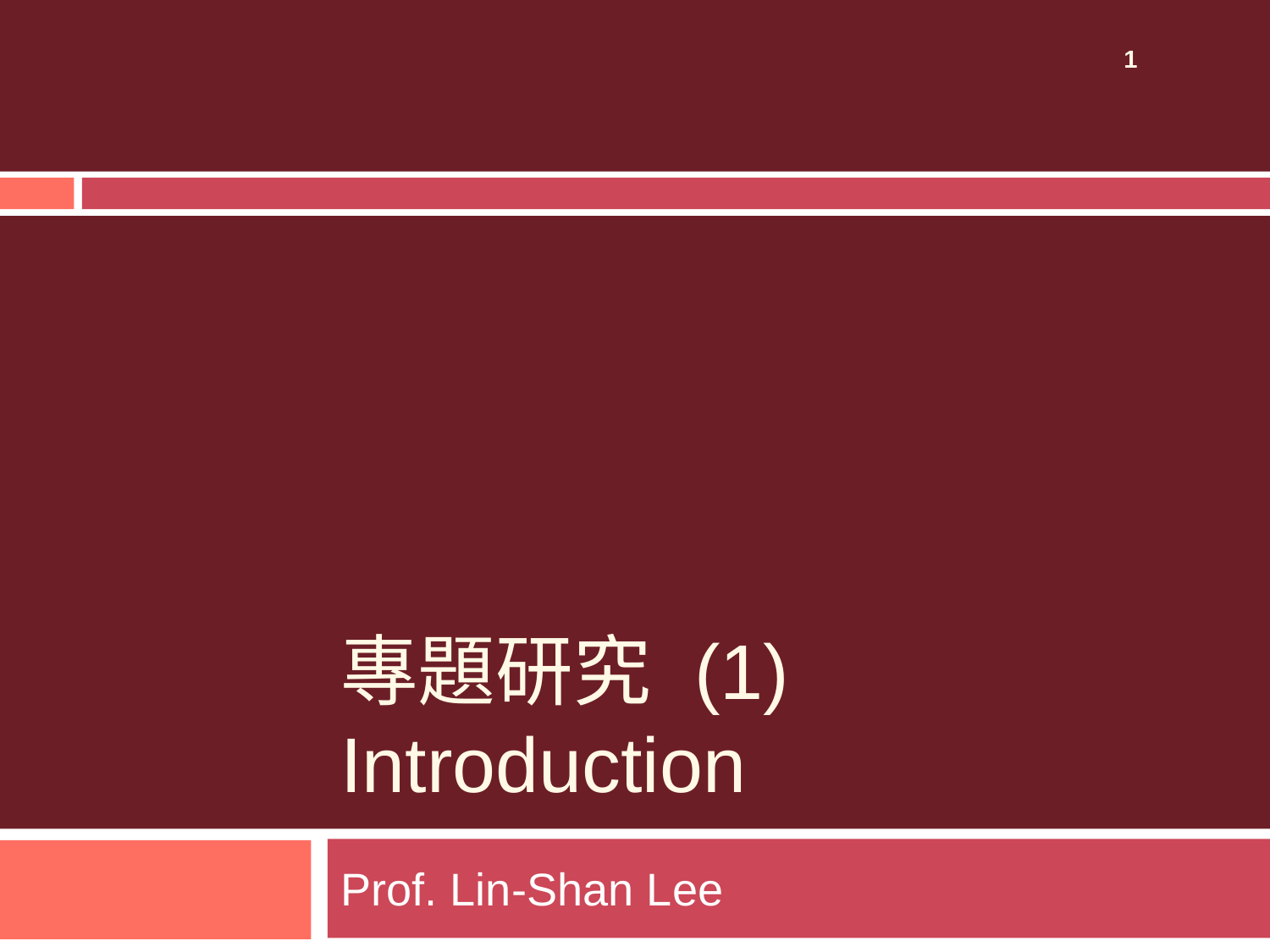

1
專題研究 (1)
Introduction
Prof. Lin-Shan Lee